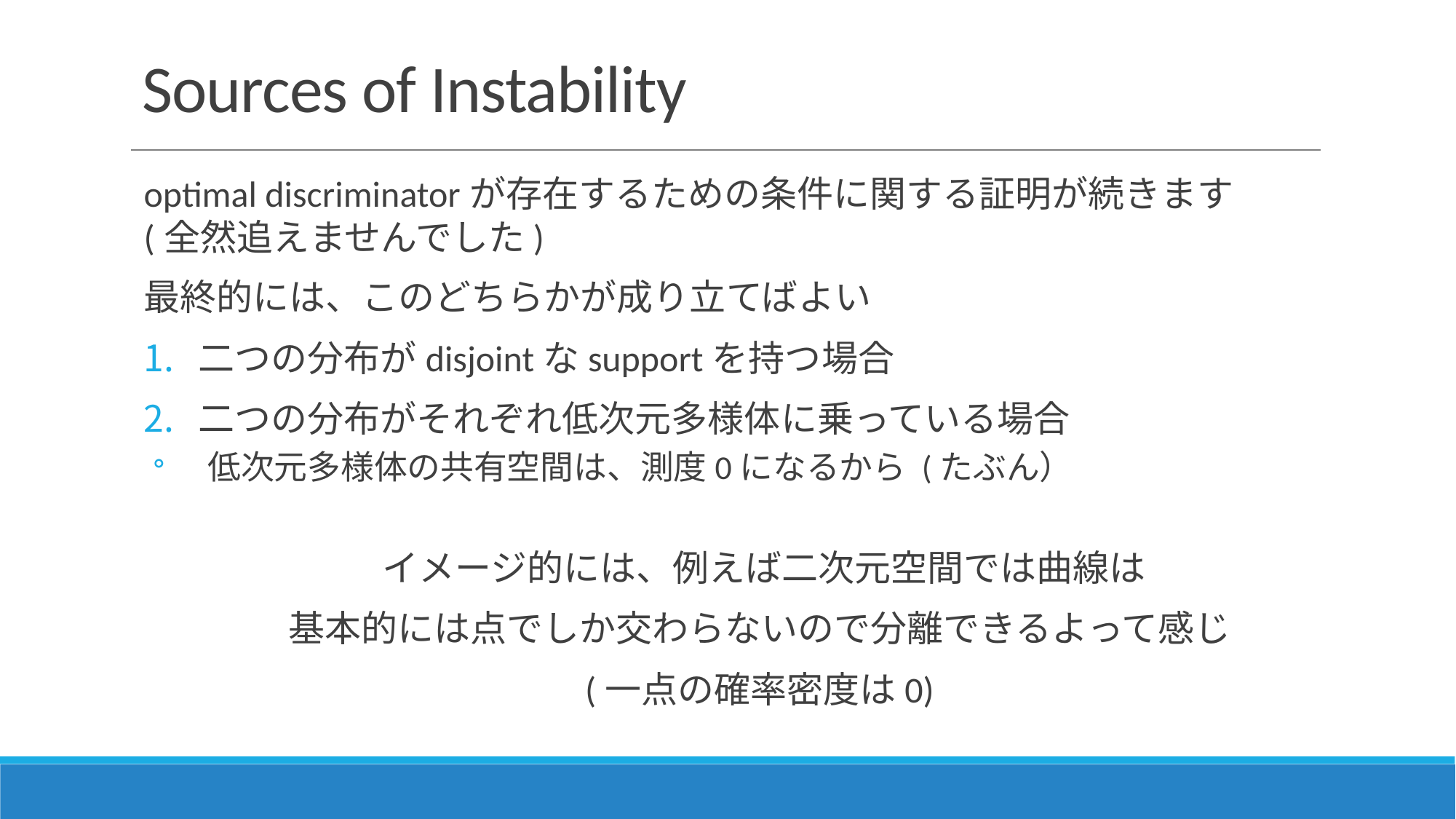

# Sources of Instability
optimal discriminatorが存在するための条件に関する証明が続きます
(全然追えませんでした)
最終的には、このどちらかが成り立てばよい
二つの分布がdisjointなsupportを持つ場合
二つの分布がそれぞれ低次元多様体に乗っている場合
低次元多様体の共有空間は、測度0になるから (たぶん）
イメージ的には、例えば二次元空間では曲線は
基本的には点でしか交わらないので分離できるよって感じ
(一点の確率密度は0)